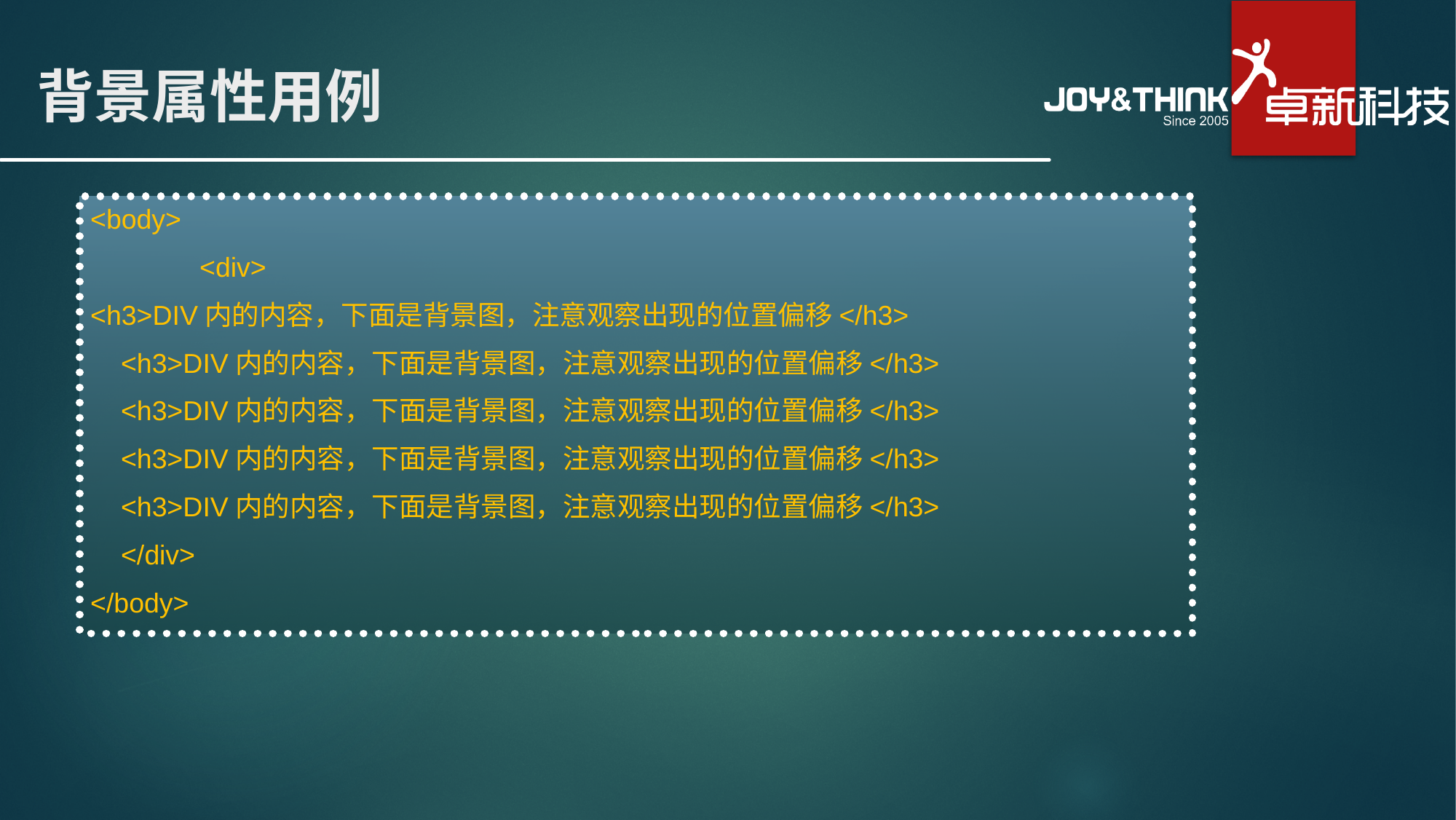

# 背景属性用例
<body>
	<div>
<h3>DIV内的内容，下面是背景图，注意观察出现的位置偏移</h3>
    <h3>DIV内的内容，下面是背景图，注意观察出现的位置偏移</h3>
    <h3>DIV内的内容，下面是背景图，注意观察出现的位置偏移</h3>
    <h3>DIV内的内容，下面是背景图，注意观察出现的位置偏移</h3>
    <h3>DIV内的内容，下面是背景图，注意观察出现的位置偏移</h3>
    </div>
</body>